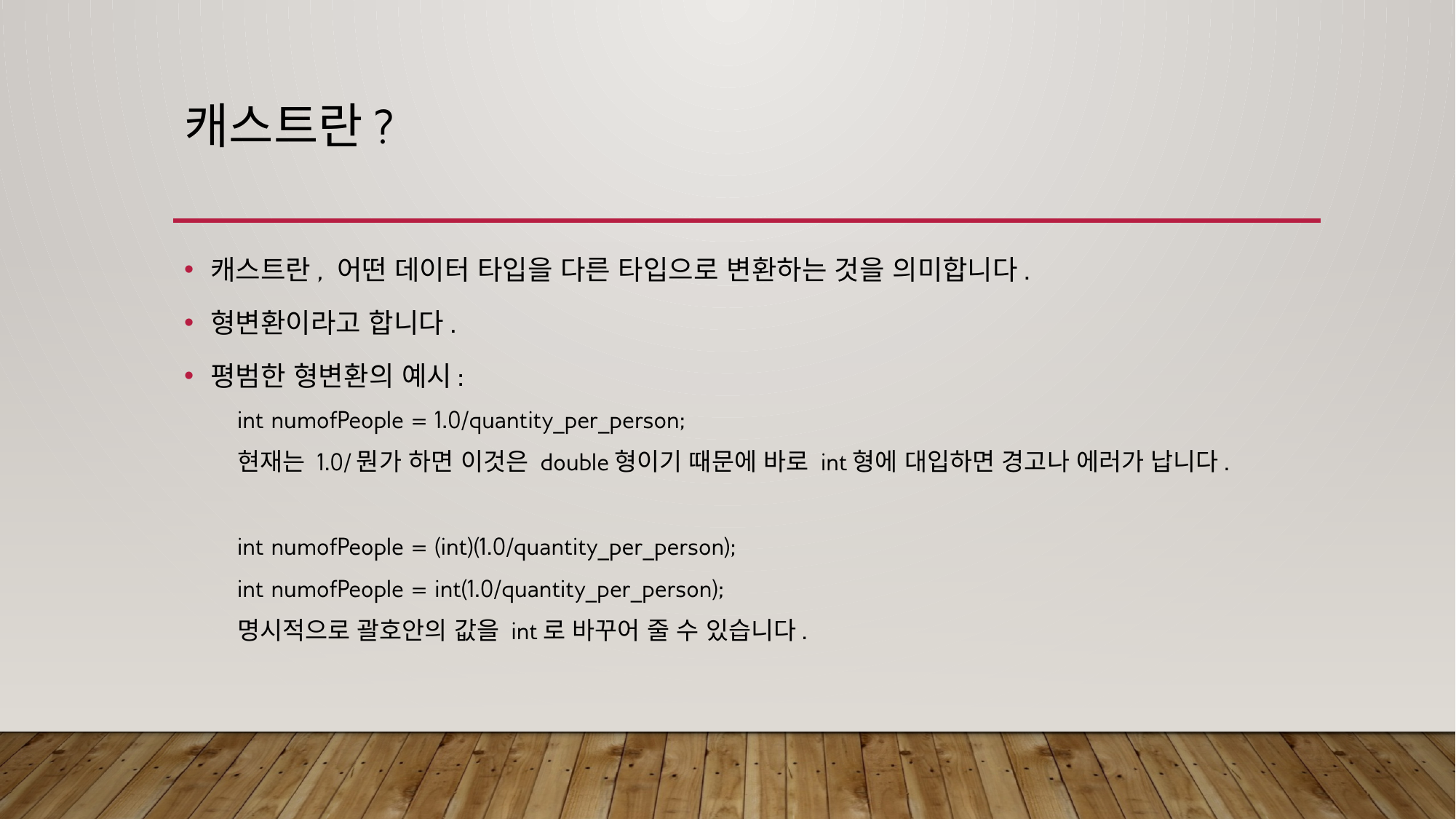

# 캐스트란?
캐스트란, 어떤 데이터 타입을 다른 타입으로 변환하는 것을 의미합니다.
형변환이라고 합니다.
평범한 형변환의 예시:
int numofPeople = 1.0/quantity_per_person;
현재는 1.0/뭔가 하면 이것은 double형이기 때문에 바로 int형에 대입하면 경고나 에러가 납니다.

int numofPeople = (int)(1.0/quantity_per_person);
int numofPeople = int(1.0/quantity_per_person);
명시적으로 괄호안의 값을 int로 바꾸어 줄 수 있습니다.